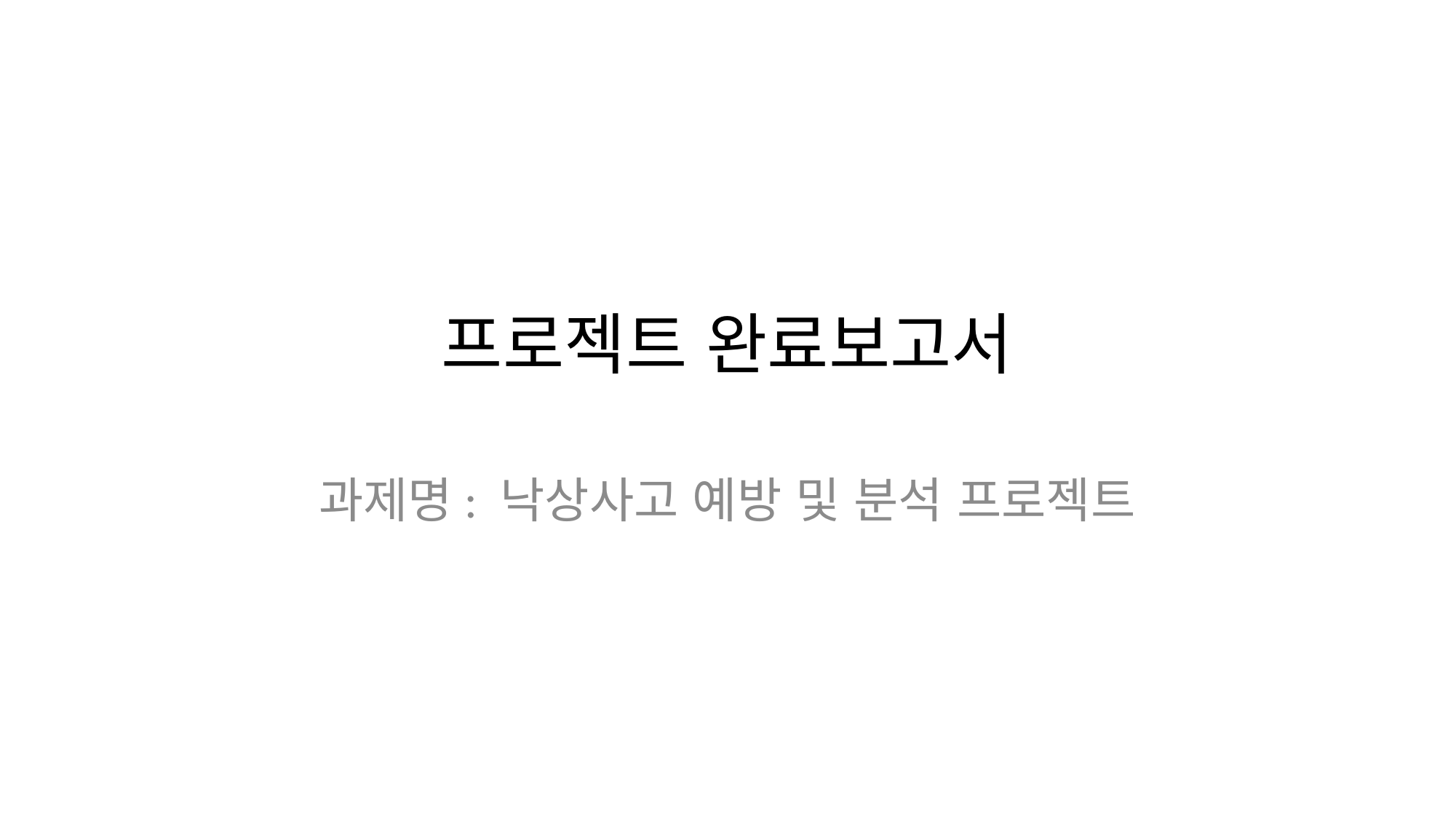

# 프로젝트 완료보고서
과제명: 낙상사고 예방 및 분석 프로젝트